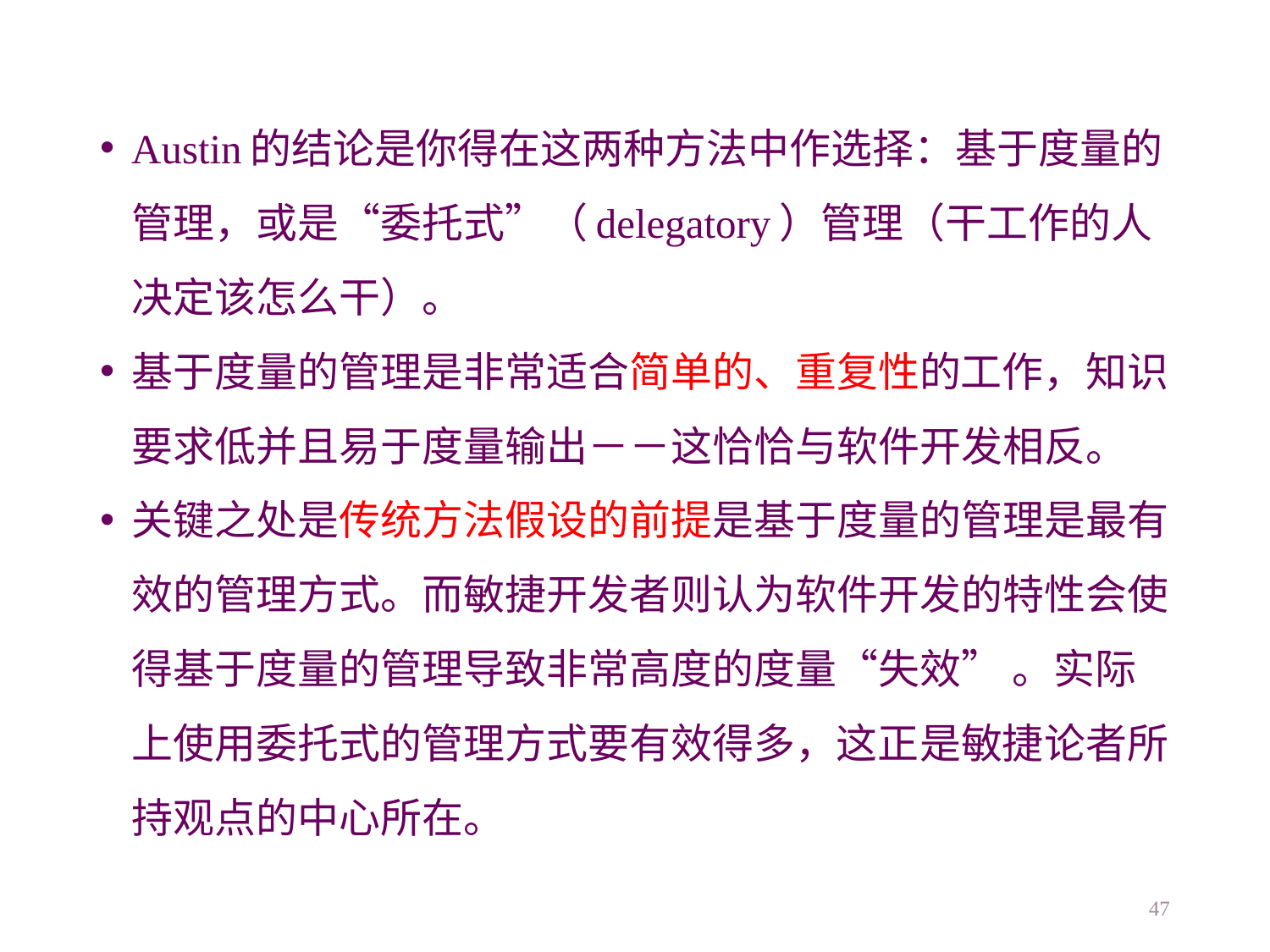

Austin的结论是你得在这两种方法中作选择：基于度量的管理，或是“委托式”（delegatory）管理（干工作的人决定该怎么干）。
基于度量的管理是非常适合简单的、重复性的工作，知识要求低并且易于度量输出－－这恰恰与软件开发相反。
关键之处是传统方法假设的前提是基于度量的管理是最有效的管理方式。而敏捷开发者则认为软件开发的特性会使得基于度量的管理导致非常高度的度量“失效” 。实际上使用委托式的管理方式要有效得多，这正是敏捷论者所持观点的中心所在。

47